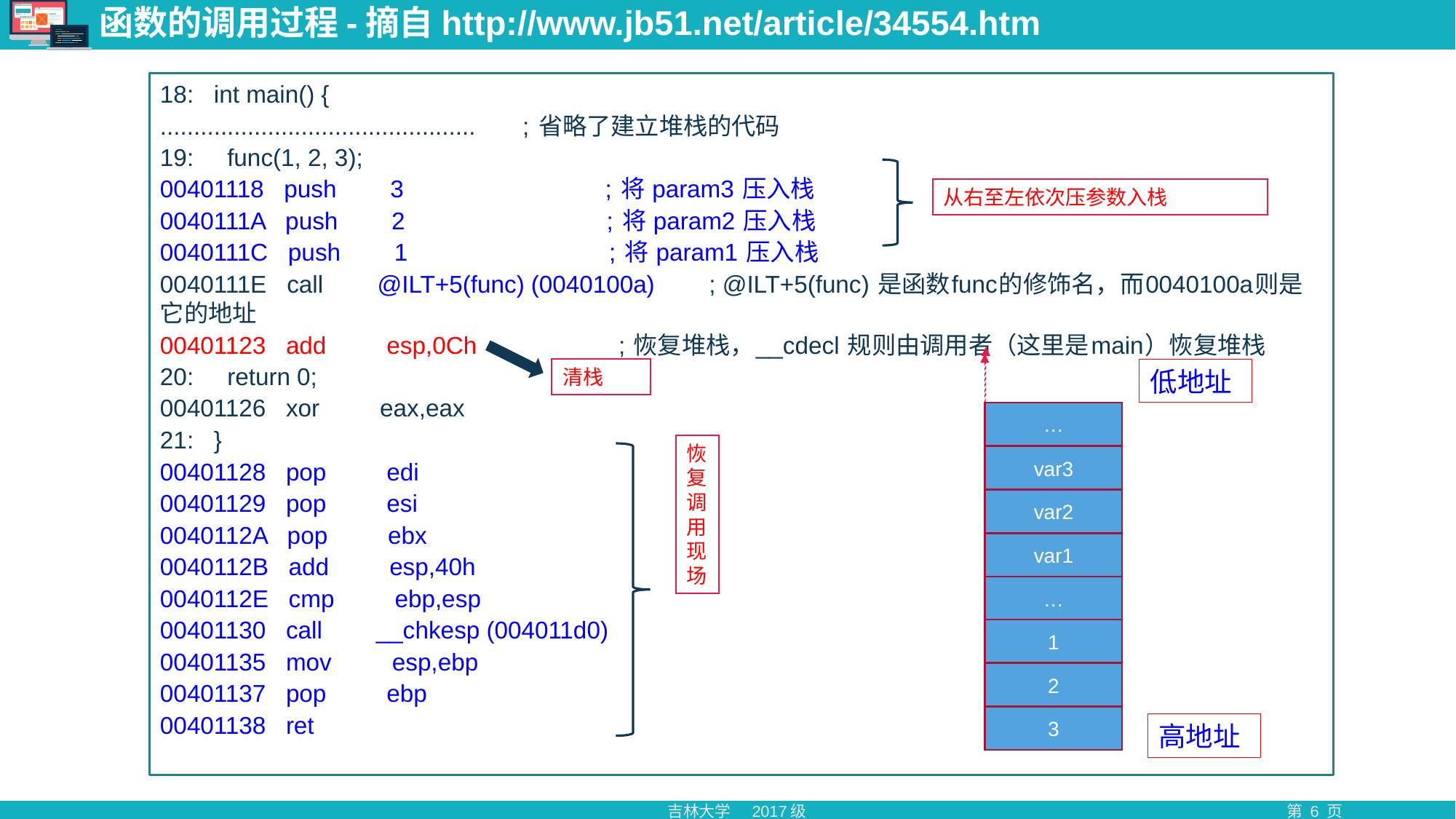

# 函数的调用过程-摘自http://www.jb51.net/article/34554.htm
18:   int main() {
...............................................       ; 省略了建立堆栈的代码
19:     func(1, 2, 3);
00401118   push        3                              ; 将 param3 压入栈
0040111A   push        2                              ; 将 param2 压入栈
0040111C   push        1                              ; 将 param1 压入栈
0040111E   call        @ILT+5(func) (0040100a)        ; @ILT+5(func) 是函数func的修饰名，而0040100a则是它的地址
00401123   add         esp,0Ch                     ; 恢复堆栈，__cdecl 规则由调用者（这里是main）恢复堆栈
20:     return 0;
00401126   xor         eax,eax
21:   }
00401128   pop         edi
00401129   pop         esi
0040112A   pop         ebx
0040112B   add         esp,40h
0040112E   cmp         ebp,esp
00401130   call        __chkesp (004011d0)
00401135   mov         esp,ebp
00401137   pop         ebp
00401138   ret

从右至左依次压参数入栈

清栈
低地址
…
恢复调用现场

var3
var2
var1
…
1
2
3
高地址